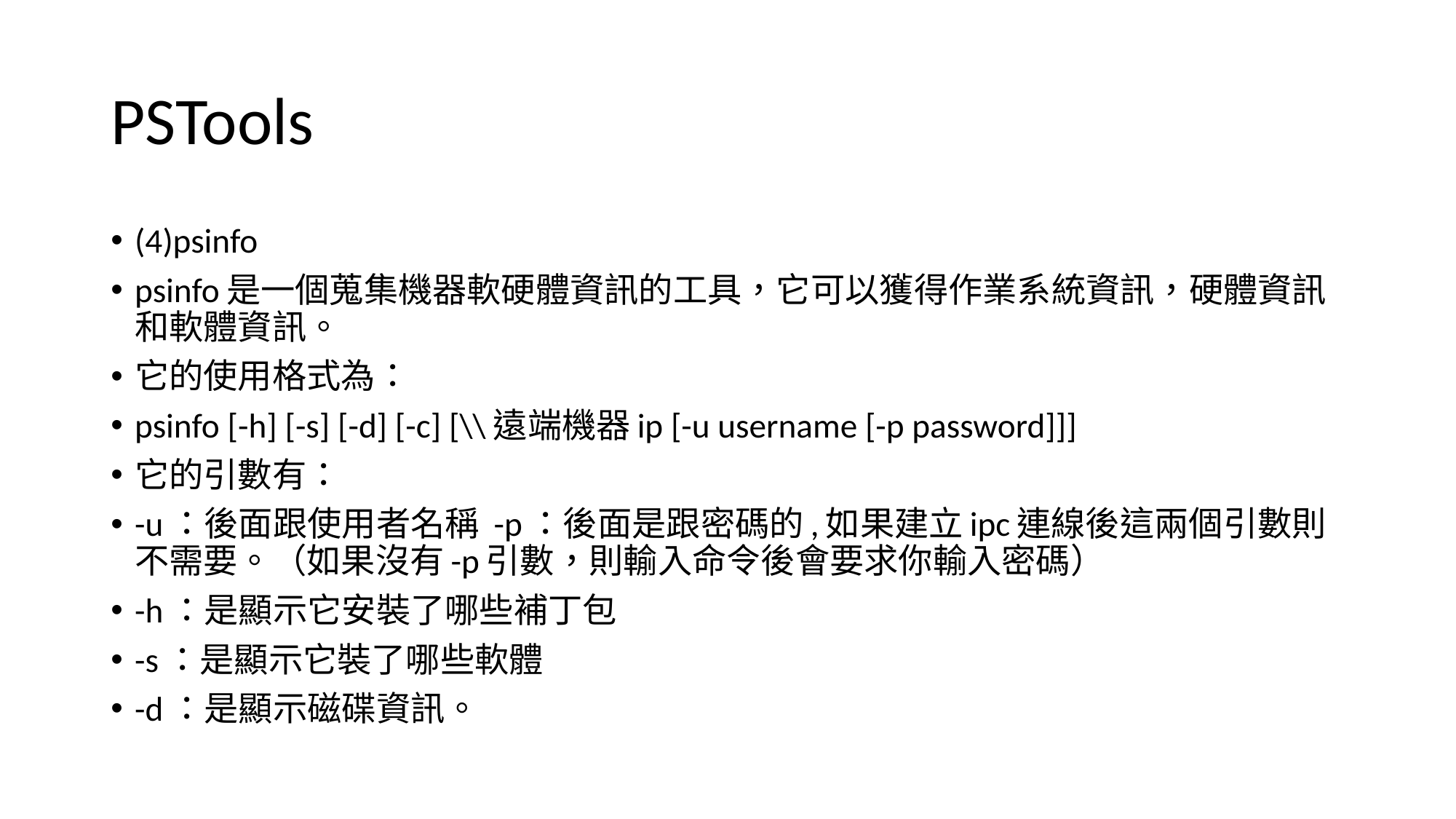

# PSTools
(4)psinfo
psinfo是一個蒐集機器軟硬體資訊的工具，它可以獲得作業系統資訊，硬體資訊和軟體資訊。
它的使用格式為：
psinfo [-h] [-s] [-d] [-c] [\\遠端機器ip [-u username [-p password]]]
它的引數有：
-u：後面跟使用者名稱 -p：後面是跟密碼的,如果建立ipc連線後這兩個引數則不需要。（如果沒有-p引數，則輸入命令後會要求你輸入密碼）
-h：是顯示它安裝了哪些補丁包
-s：是顯示它裝了哪些軟體
-d：是顯示磁碟資訊。